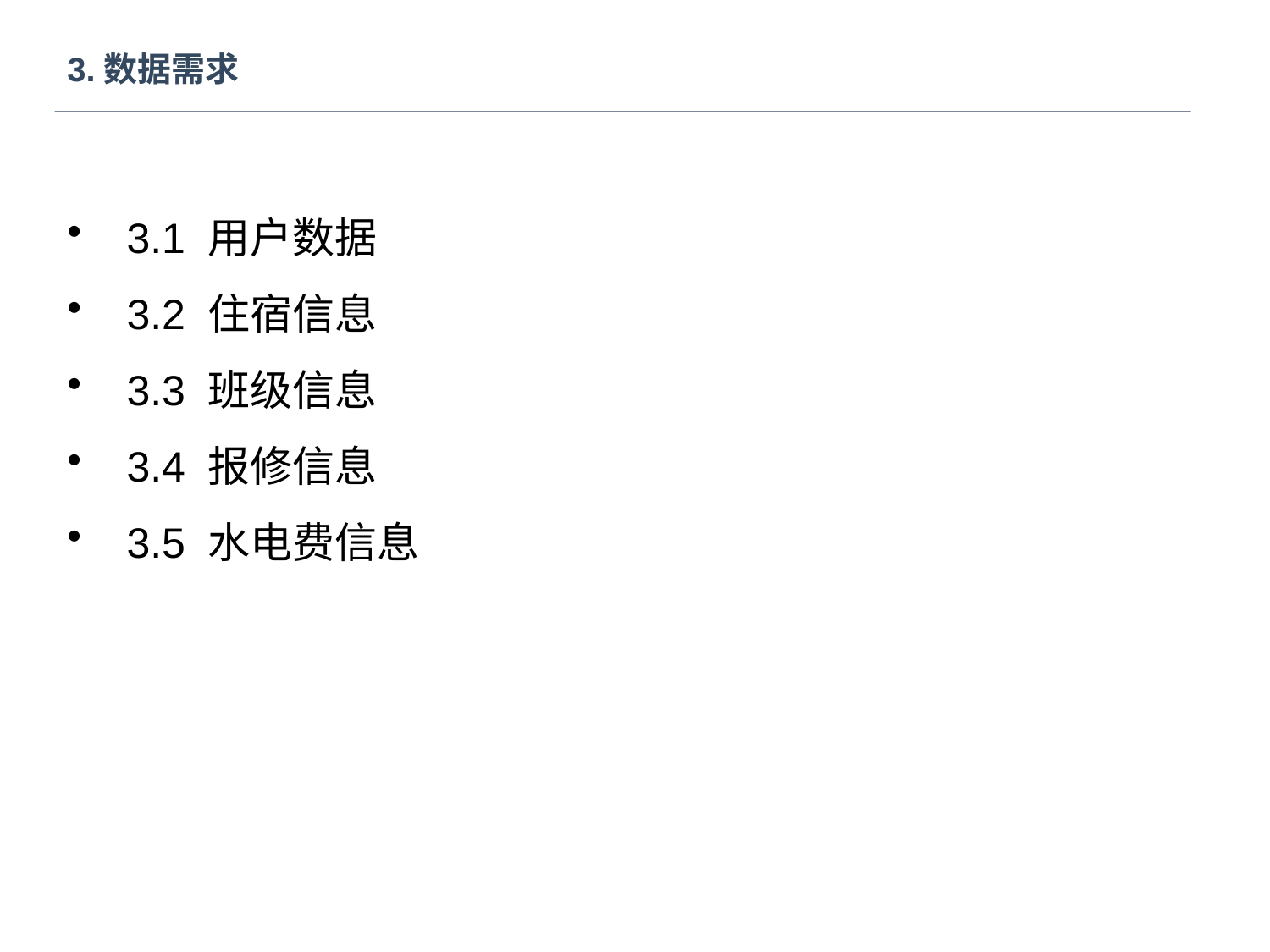

3.数据需求

 3.1 用户数据
 3.2 住宿信息
 3.3 班级信息
 3.4 报修信息
 3.5 水电费信息